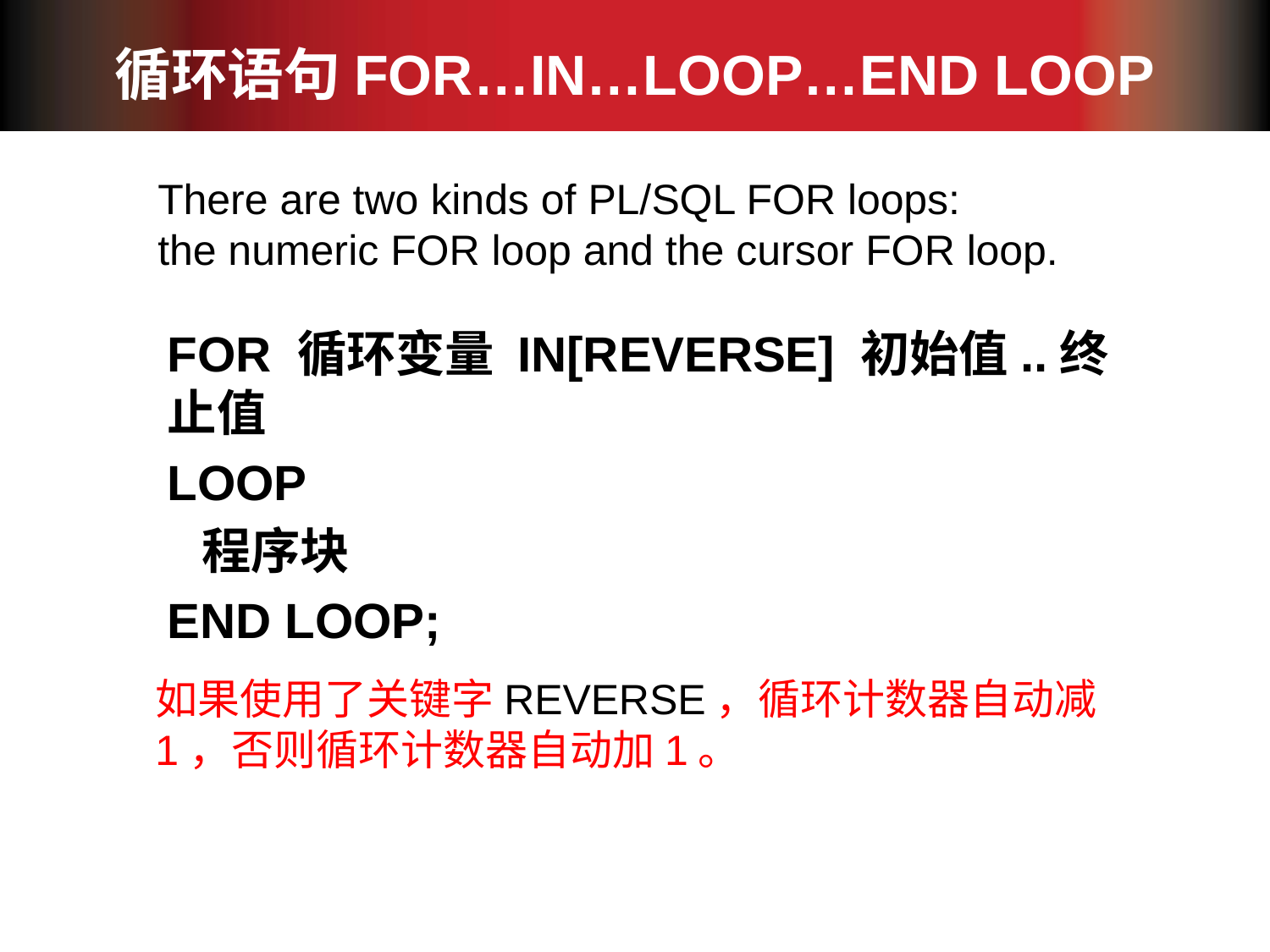

# 循环语句FOR…IN…LOOP…END LOOP
There are two kinds of PL/SQL FOR loops:
the numeric FOR loop and the cursor FOR loop.
FOR 循环变量 IN[REVERSE] 初始值..终止值
LOOP
  程序块
END LOOP;
如果使用了关键字REVERSE，循环计数器自动减1，否则循环计数器自动加1。